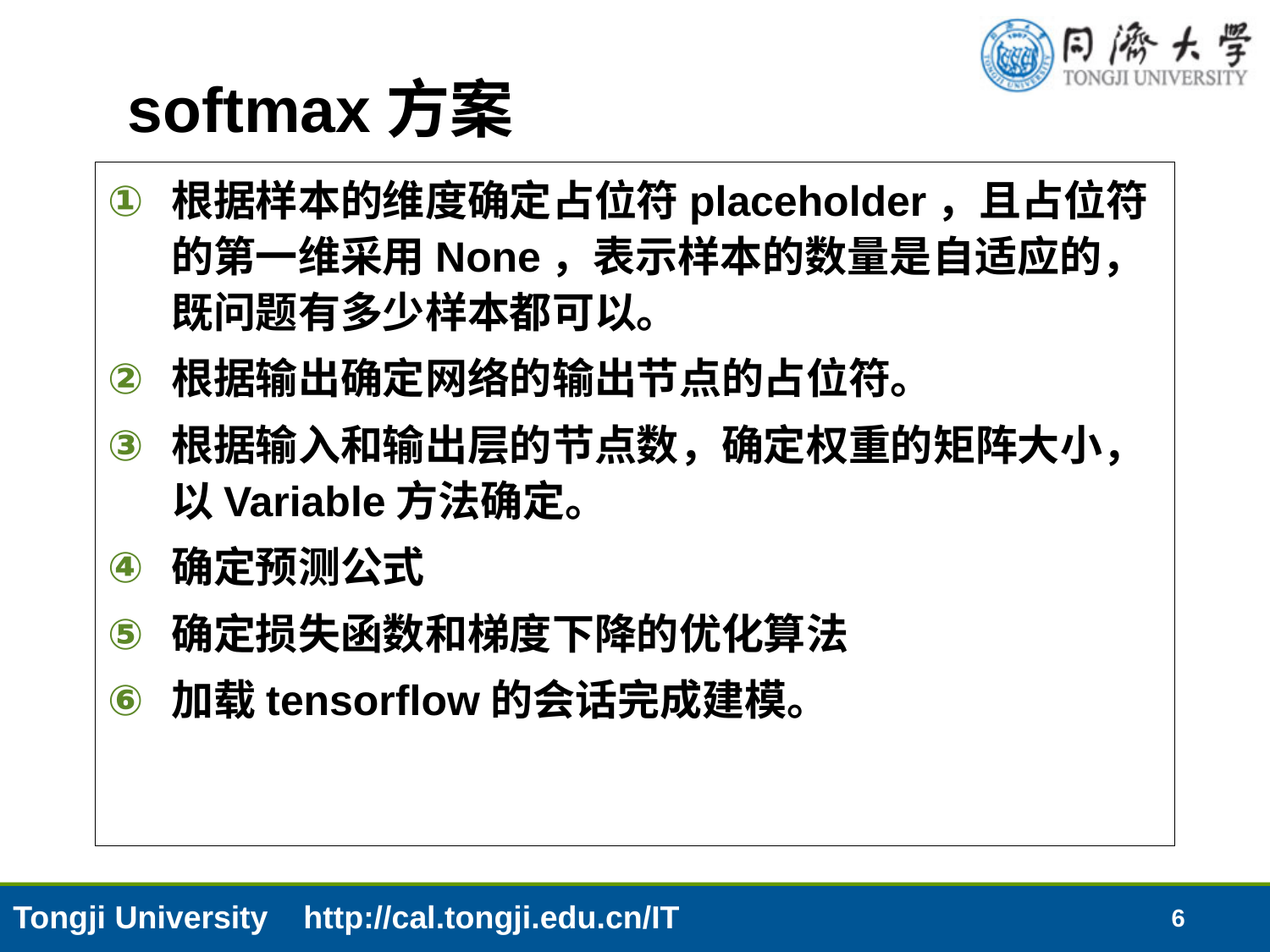

# softmax方案
根据样本的维度确定占位符placeholder，且占位符的第一维采用None，表示样本的数量是自适应的，既问题有多少样本都可以。
根据输出确定网络的输出节点的占位符。
根据输入和输出层的节点数，确定权重的矩阵大小，以Variable方法确定。
确定预测公式
确定损失函数和梯度下降的优化算法
加载tensorflow的会话完成建模。